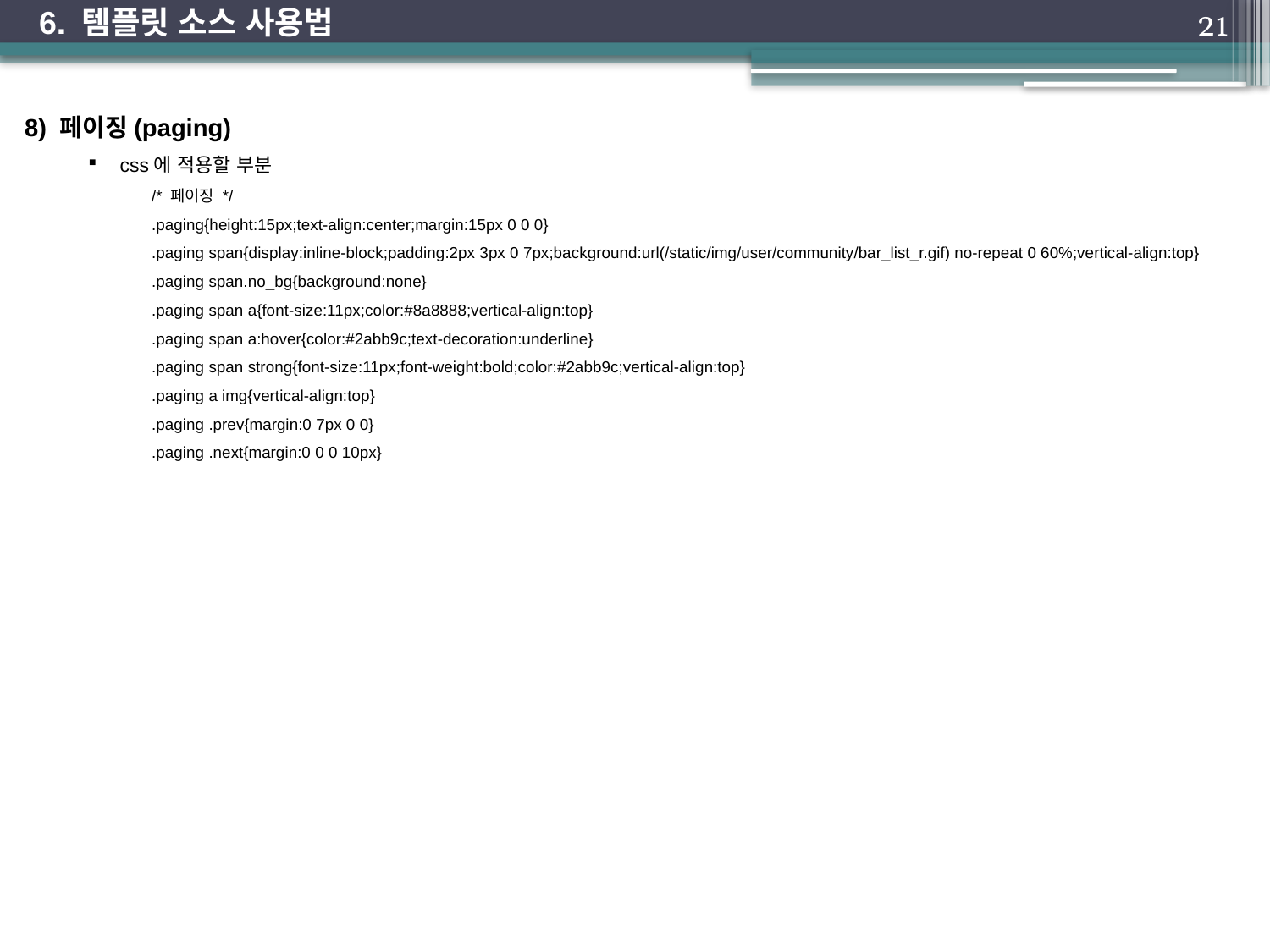

6. 템플릿 소스 사용법
21
8) 페이징(paging)
css에 적용할 부분
/* 페이징 */
.paging{height:15px;text-align:center;margin:15px 0 0 0}
.paging span{display:inline-block;padding:2px 3px 0 7px;background:url(/static/img/user/community/bar_list_r.gif) no-repeat 0 60%;vertical-align:top}
.paging span.no_bg{background:none}
.paging span a{font-size:11px;color:#8a8888;vertical-align:top}
.paging span a:hover{color:#2abb9c;text-decoration:underline}
.paging span strong{font-size:11px;font-weight:bold;color:#2abb9c;vertical-align:top}
.paging a img{vertical-align:top}
.paging .prev{margin:0 7px 0 0}
.paging .next{margin:0 0 0 10px}